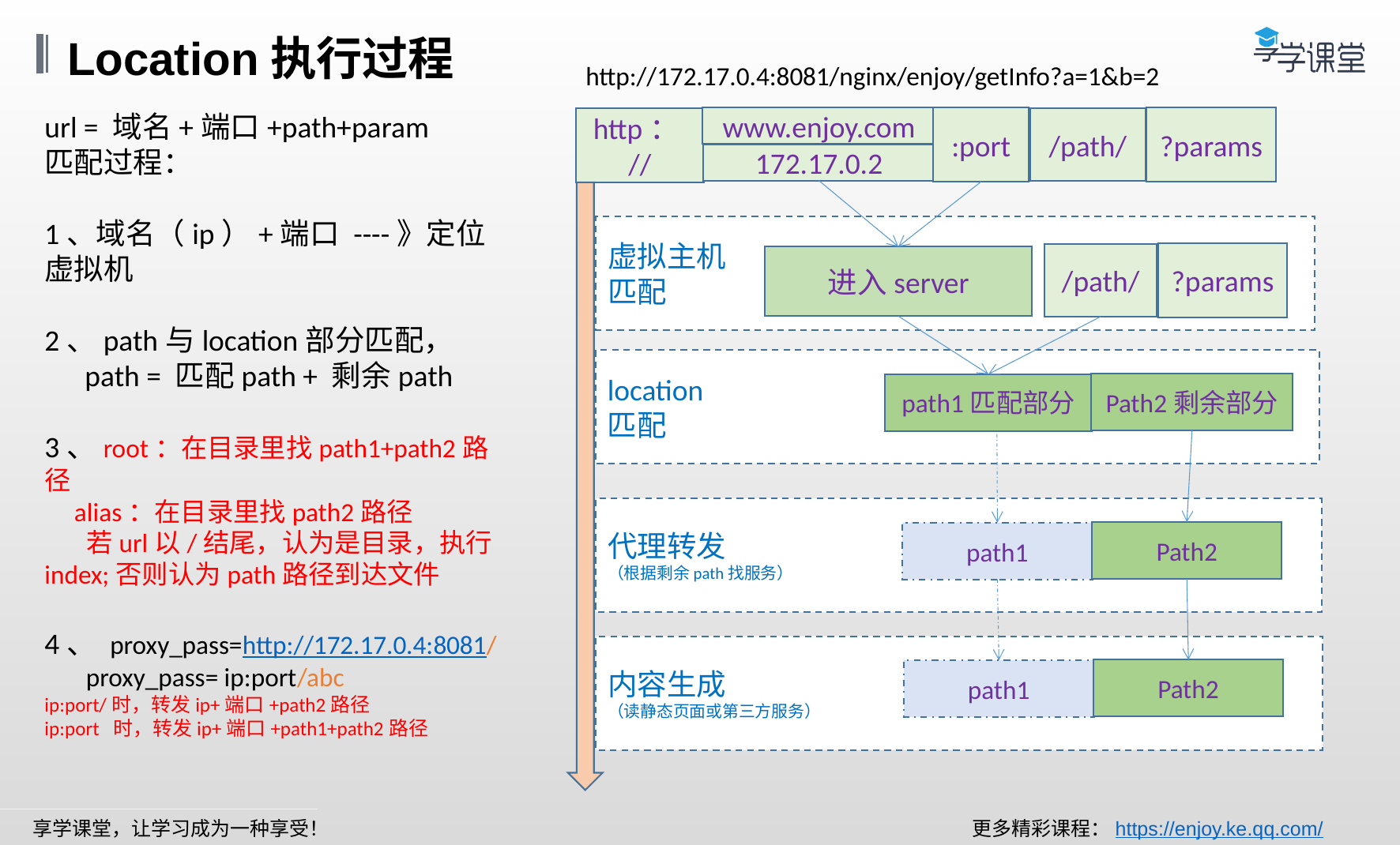

Location执行过程
http://172.17.0.4:8081/nginx/enjoy/getInfo?a=1&b=2
url = 域名+端口+path+param
匹配过程：

1、域名（ip）+端口 ----》定位虚拟机

2、path与location部分匹配，
      path = 匹配path + 剩余path

3、root：在目录里找path1+path2路径
     alias：在目录里找path2路径
      若url以/结尾，认为是目录，执行index;否则认为path路径到达文件

4、 proxy_pass=http://172.17.0.4:8081/
       proxy_pass= ip:port/abc
ip:port/时，转发ip+端口+path2路径
ip:port  时，转发ip+端口+path1+path2路径
:port
?params
www.enjoy.com
/path/
http：//
172.17.0.2

虚拟主机
匹配
?params
/path/
进入server
location
匹配
Path2剩余部分
path1匹配部分
代理转发
（根据剩余path找服务）
Path2
path1
内容生成
（读静态页面或第三方服务）
Path2
path1